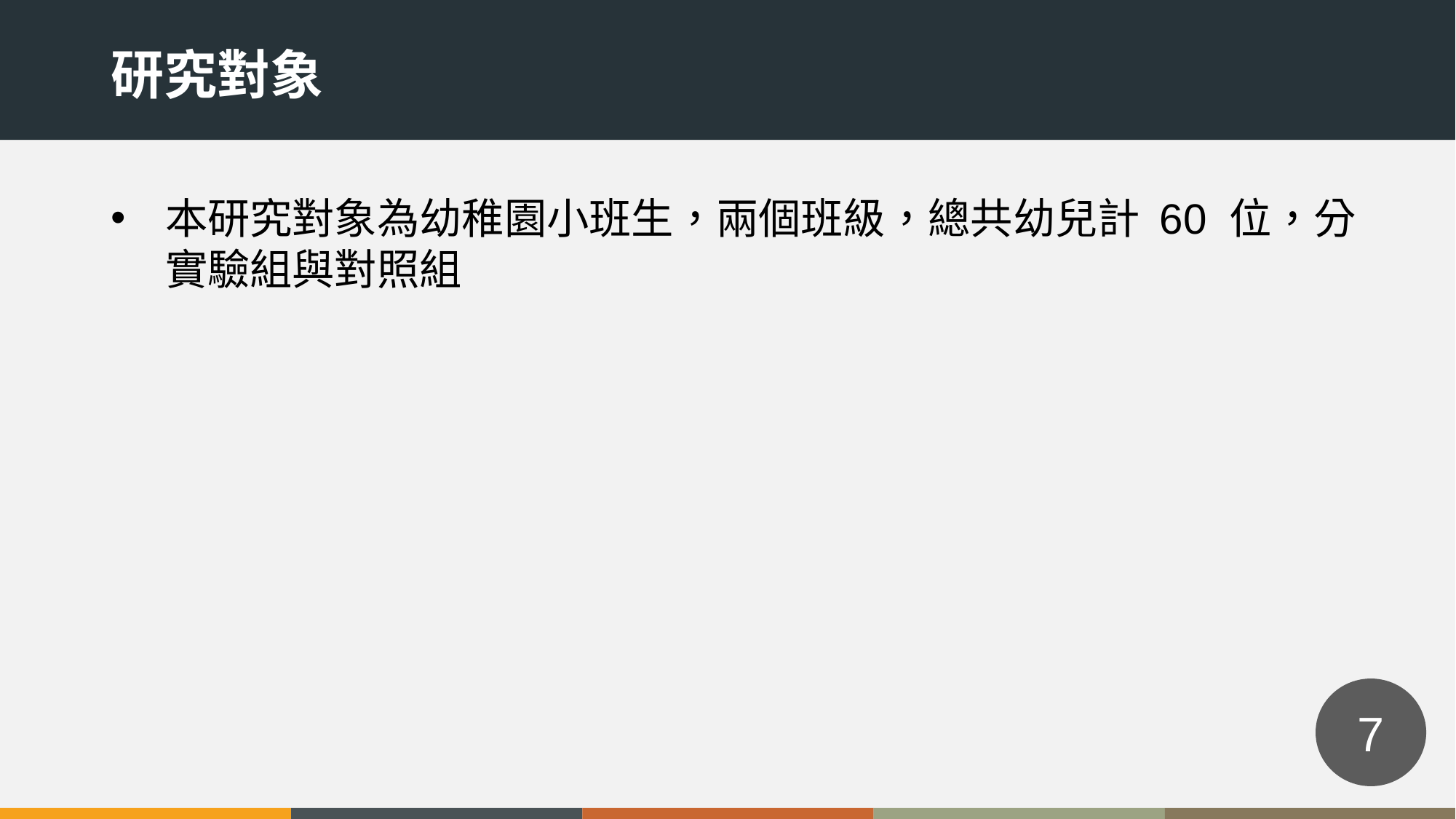

研究對象
本研究對象為幼稚園小班生，兩個班級，總共幼兒計 60 位，分實驗組與對照組

7